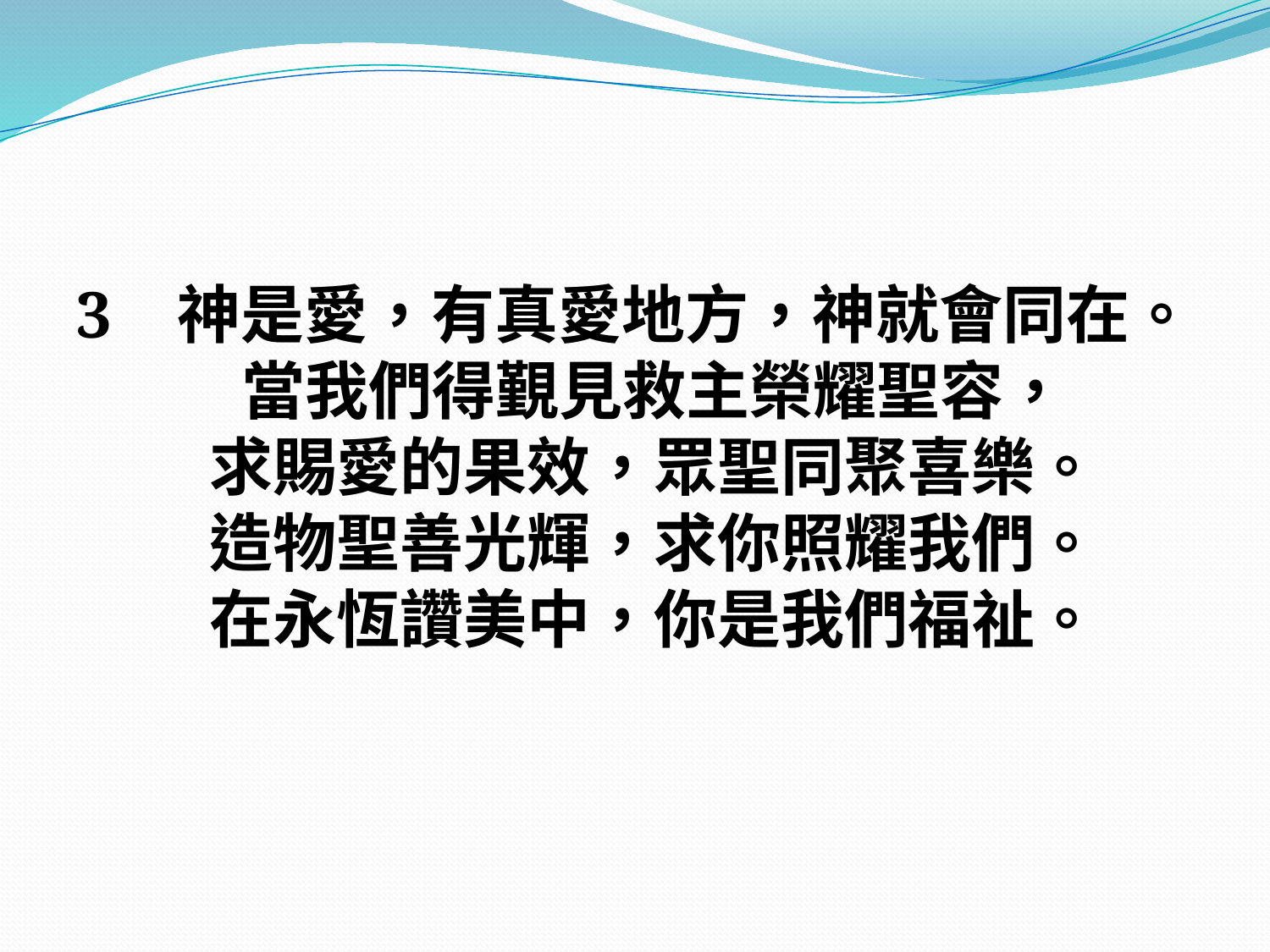

#
3   神是愛，有真愛地方，神就會同在。
當我們得覲見救主榮耀聖容，
求賜愛的果效，眾聖同聚喜樂。
造物聖善光輝，求你照耀我們。
在永恆讚美中，你是我們福祉。